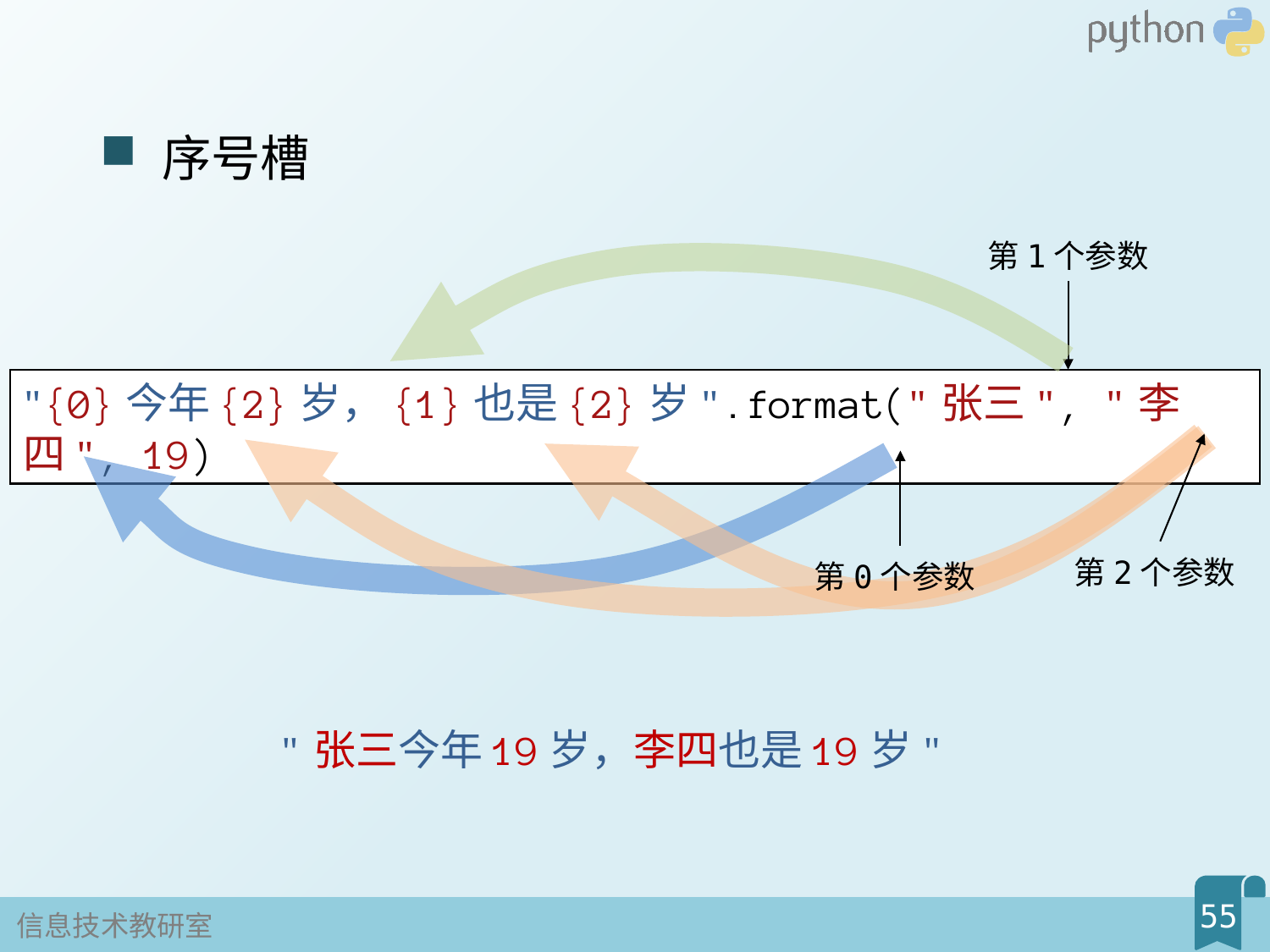

序号槽
第1个参数

"{0}今年{2}岁，{1}也是{2}岁".format("张三", "李四", 19)
第2个参数

第0个参数

"张三今年19岁，李四也是19岁"
55